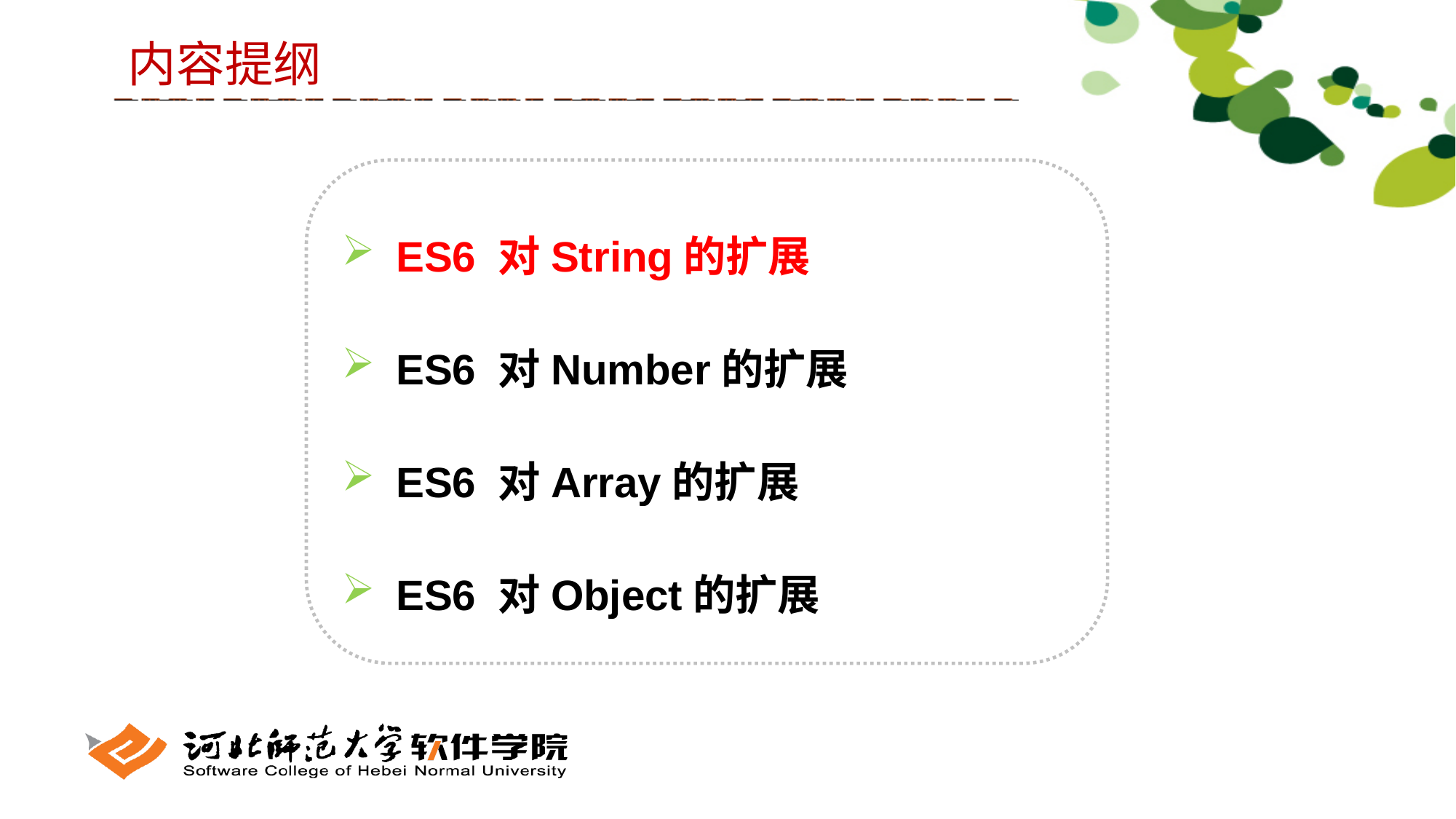

内容提纲
ES6 对String的扩展
ES6 对Number的扩展
ES6 对Array的扩展
ES6 对Object的扩展